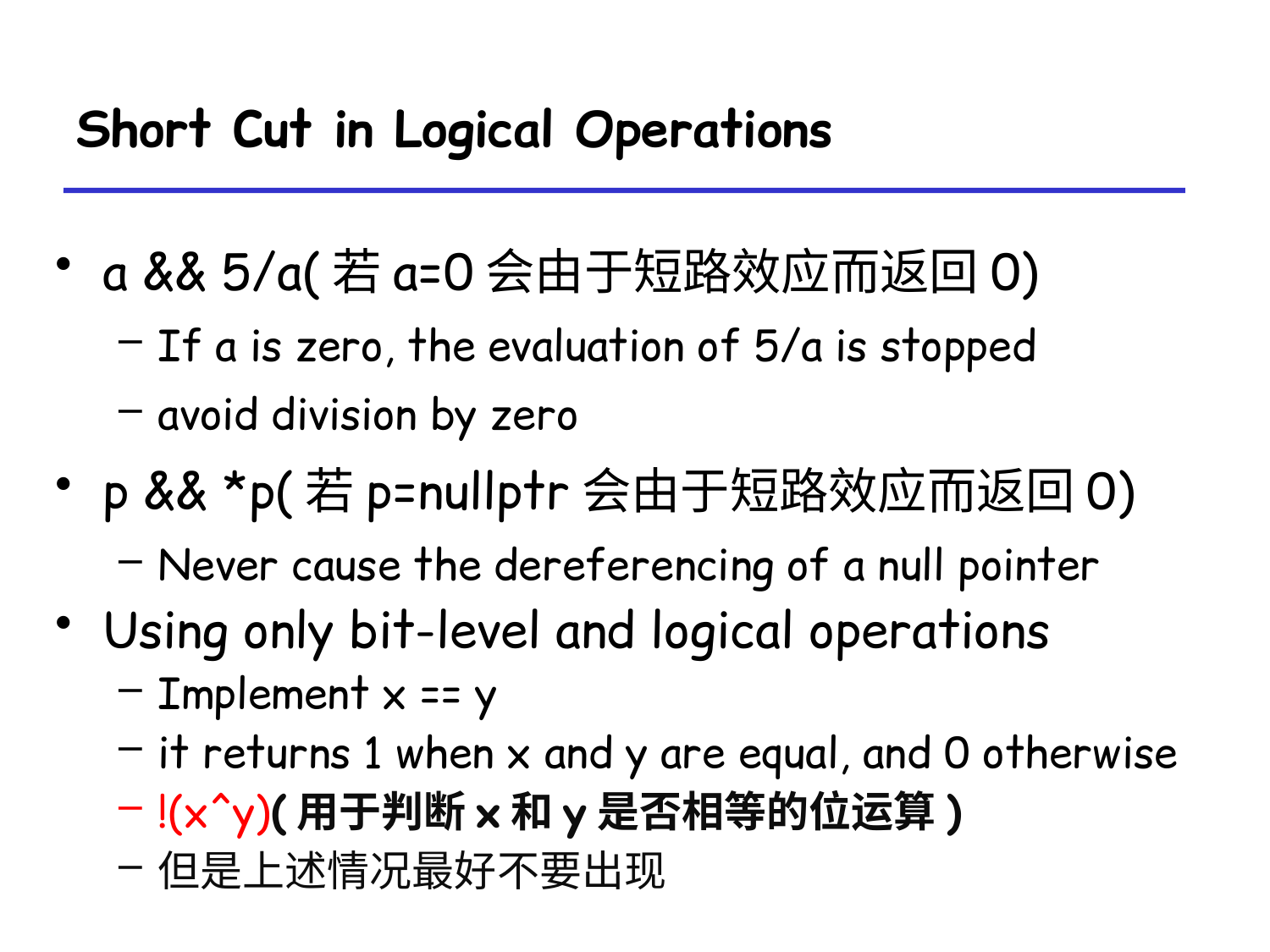

# Short Cut in Logical Operations
a && 5/a(若a=0会由于短路效应而返回0)
If a is zero, the evaluation of 5/a is stopped
avoid division by zero
p && *p(若p=nullptr会由于短路效应而返回0)
Never cause the dereferencing of a null pointer
Using only bit-level and logical operations
Implement x == y
it returns 1 when x and y are equal, and 0 otherwise
!(x^y)(用于判断x和y是否相等的位运算)
但是上述情况最好不要出现
21